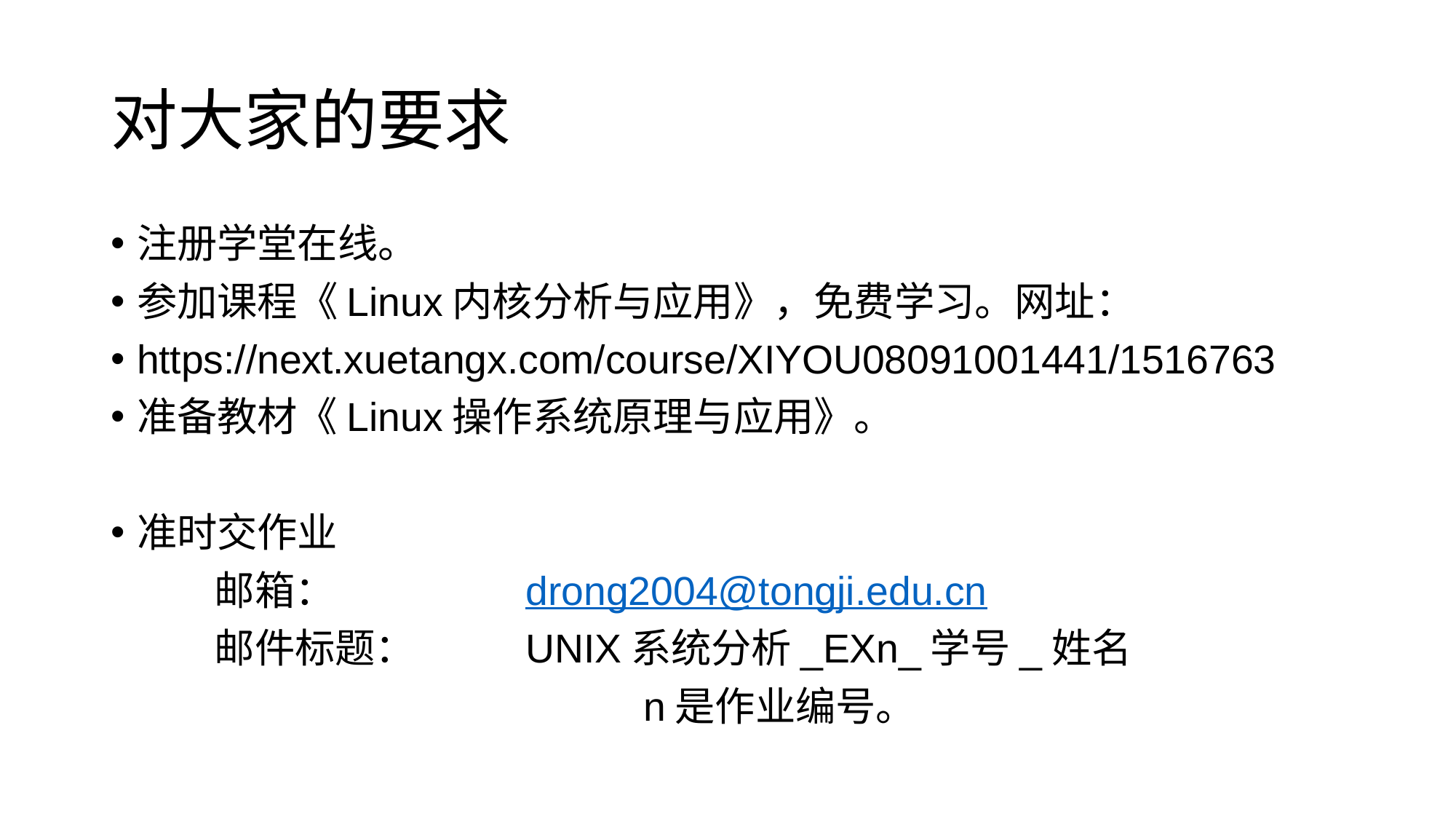

# 对大家的要求
注册学堂在线。
参加课程《Linux内核分析与应用》，免费学习。网址：
https://next.xuetangx.com/course/XIYOU08091001441/1516763
准备教材《Linux操作系统原理与应用》。

准时交作业
	邮箱：		drong2004@tongji.edu.cn
	邮件标题：		UNIX系统分析_EXn_学号_姓名
                                                n是作业编号。